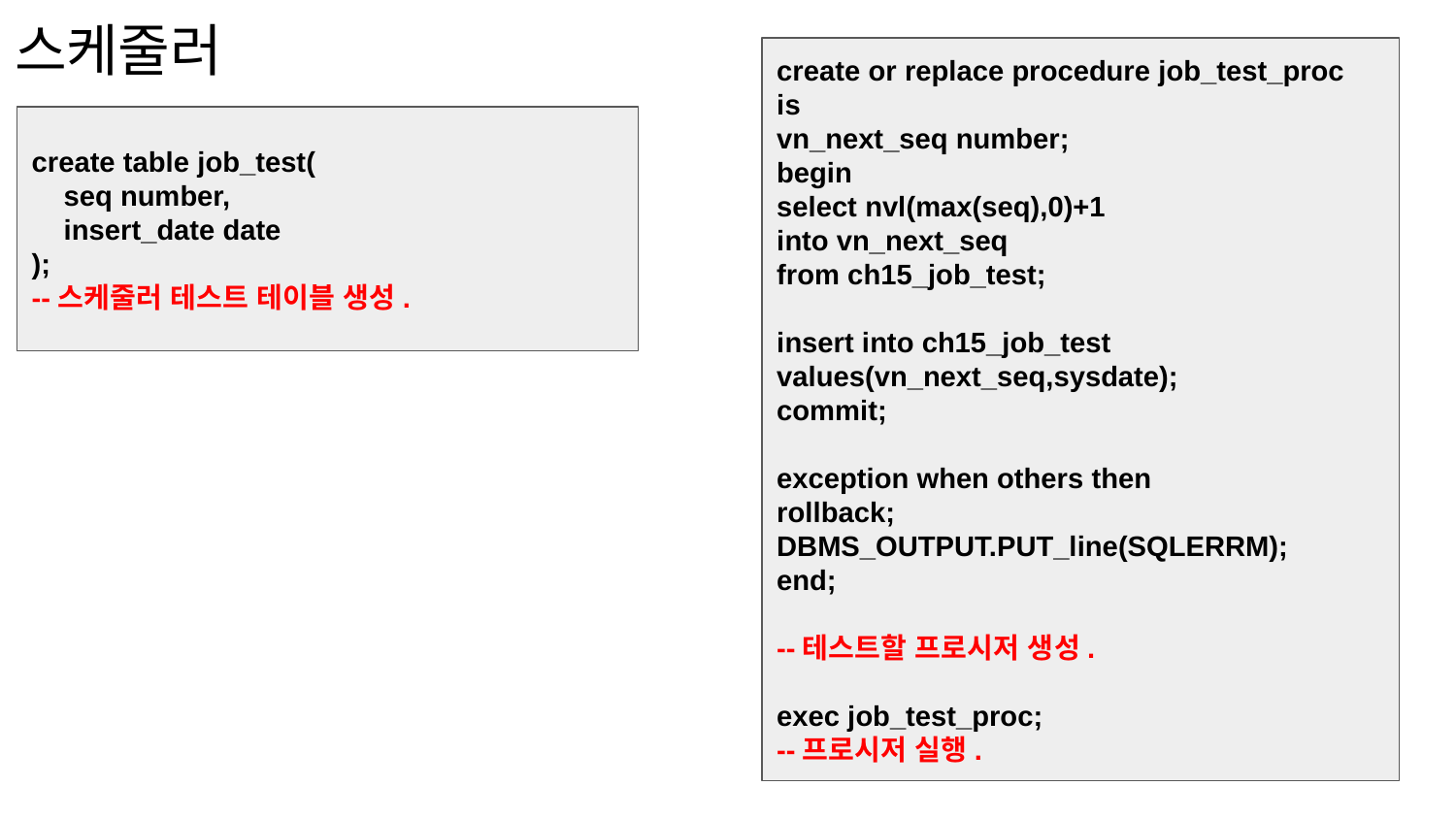

# 스케줄러
create or replace procedure job_test_proc
is
vn_next_seq number;
begin
select nvl(max(seq),0)+1
into vn_next_seq
from ch15_job_test;

insert into ch15_job_test values(vn_next_seq,sysdate);
commit;

exception when others then
rollback;
DBMS_OUTPUT.PUT_line(SQLERRM);
end;

--테스트할 프로시저 생성.

exec job_test_proc;
--프로시저 실행.
create table job_test(
    seq number,
    insert_date date
);
--스케줄러 테스트 테이블 생성.